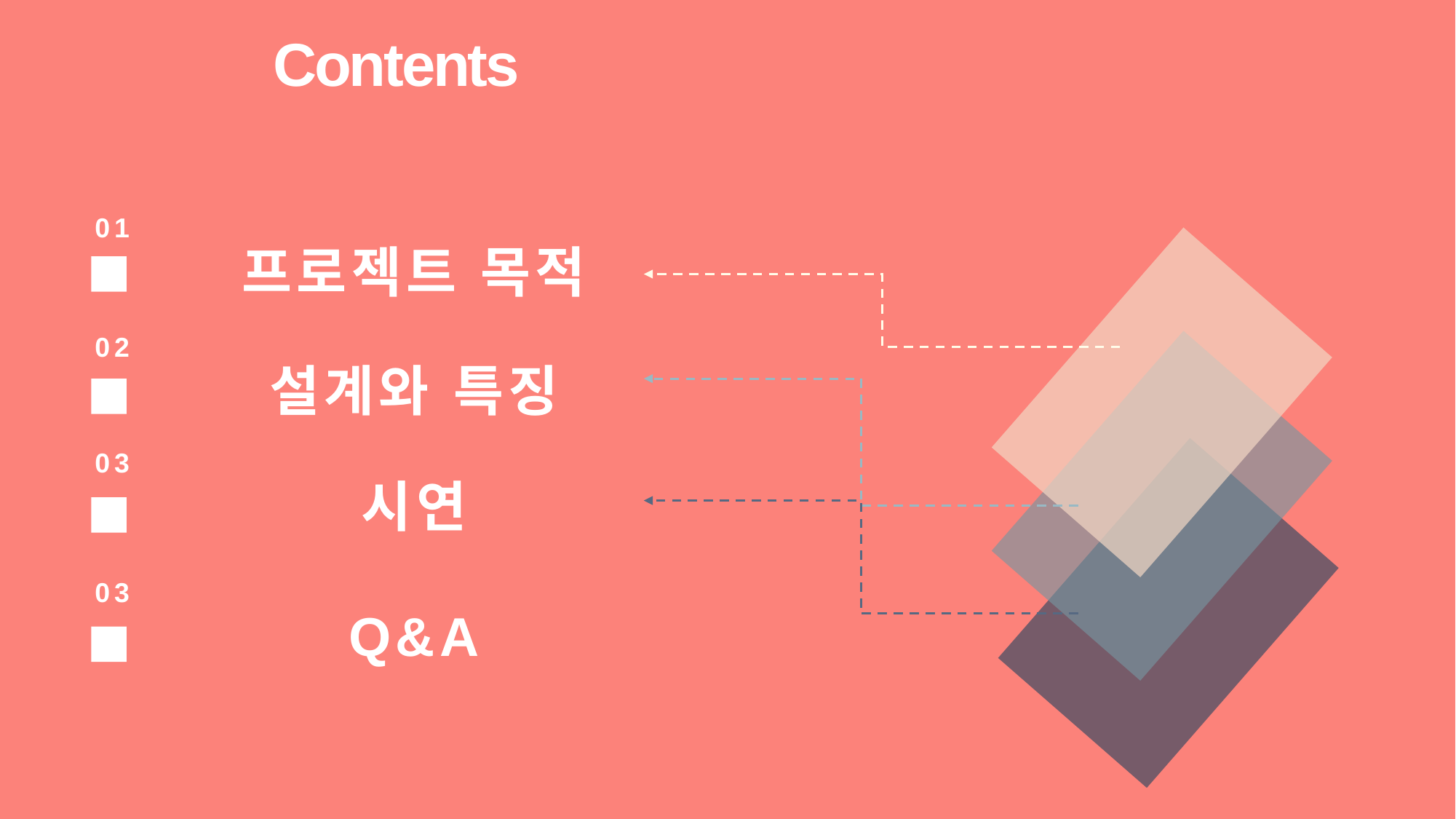

Contents
01
프로젝트 목적

02
설계와 특징

03
시연

03
Q&A